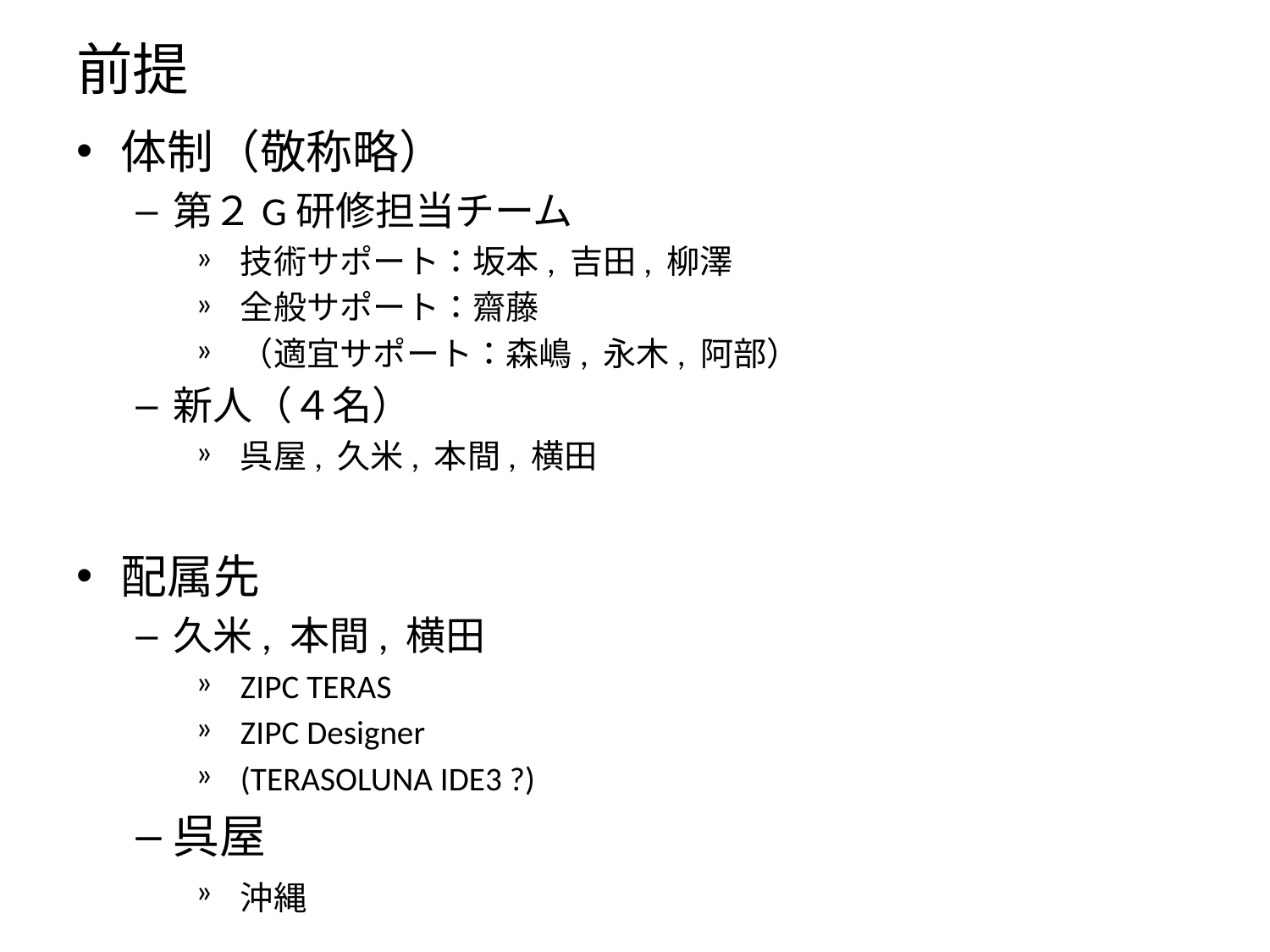

# 前提
体制（敬称略）
第２G研修担当チーム
技術サポート：坂本, 吉田, 柳澤
全般サポート：齋藤
（適宜サポート：森嶋, 永木, 阿部）
新人（４名）
呉屋, 久米, 本間, 横田

配属先
久米, 本間, 横田
ZIPC TERAS
ZIPC Designer
(TERASOLUNA IDE3 ?)
呉屋
沖縄